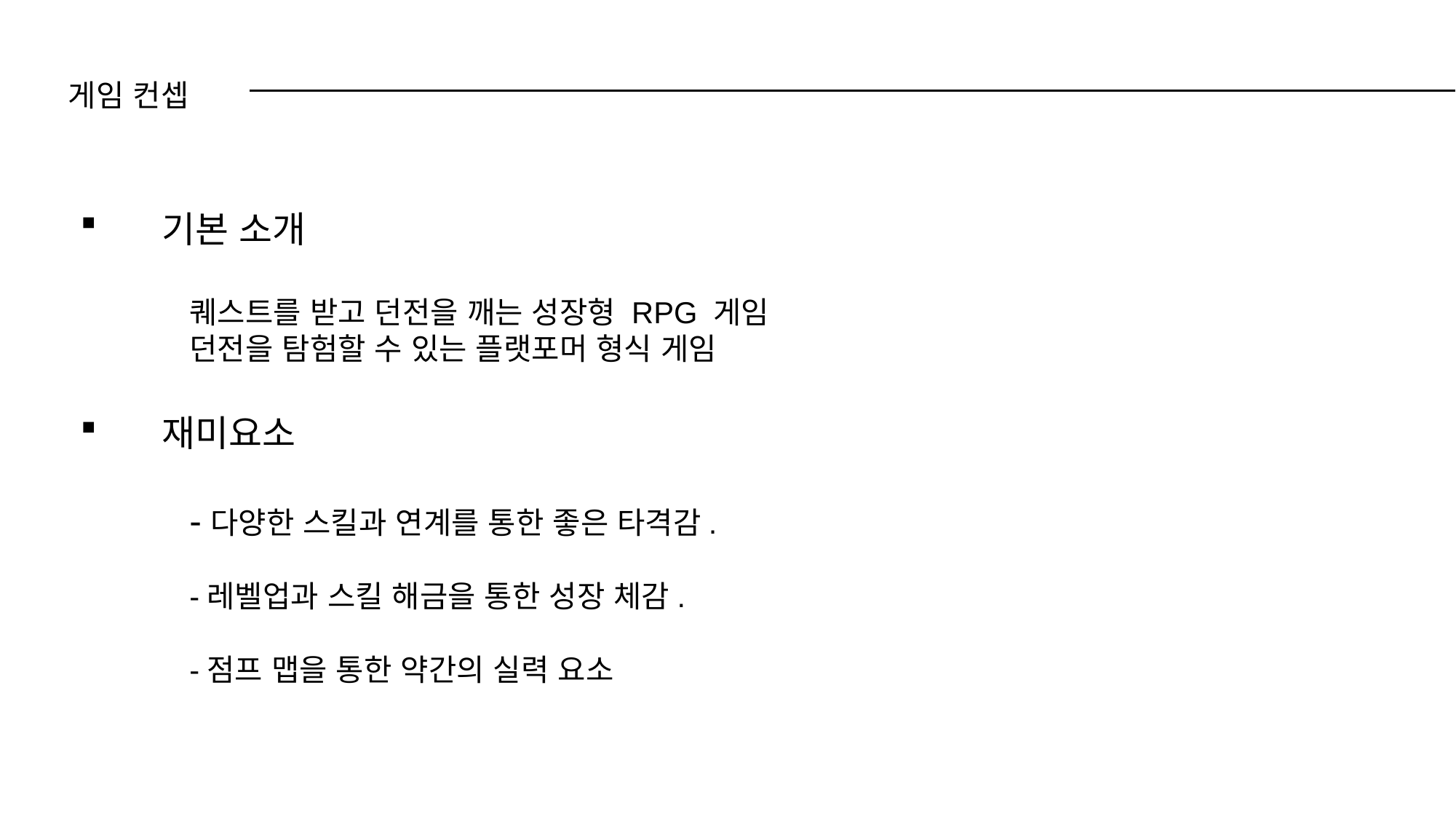

게임 컨셉
기본 소개

	퀘스트를 받고 던전을 깨는 성장형 RPG 게임
	던전을 탐험할 수 있는 플랫포머 형식 게임

재미요소

	-다양한 스킬과 연계를 통한 좋은 타격감.

	-레벨업과 스킬 해금을 통한 성장 체감.

	-점프 맵을 통한 약간의 실력 요소